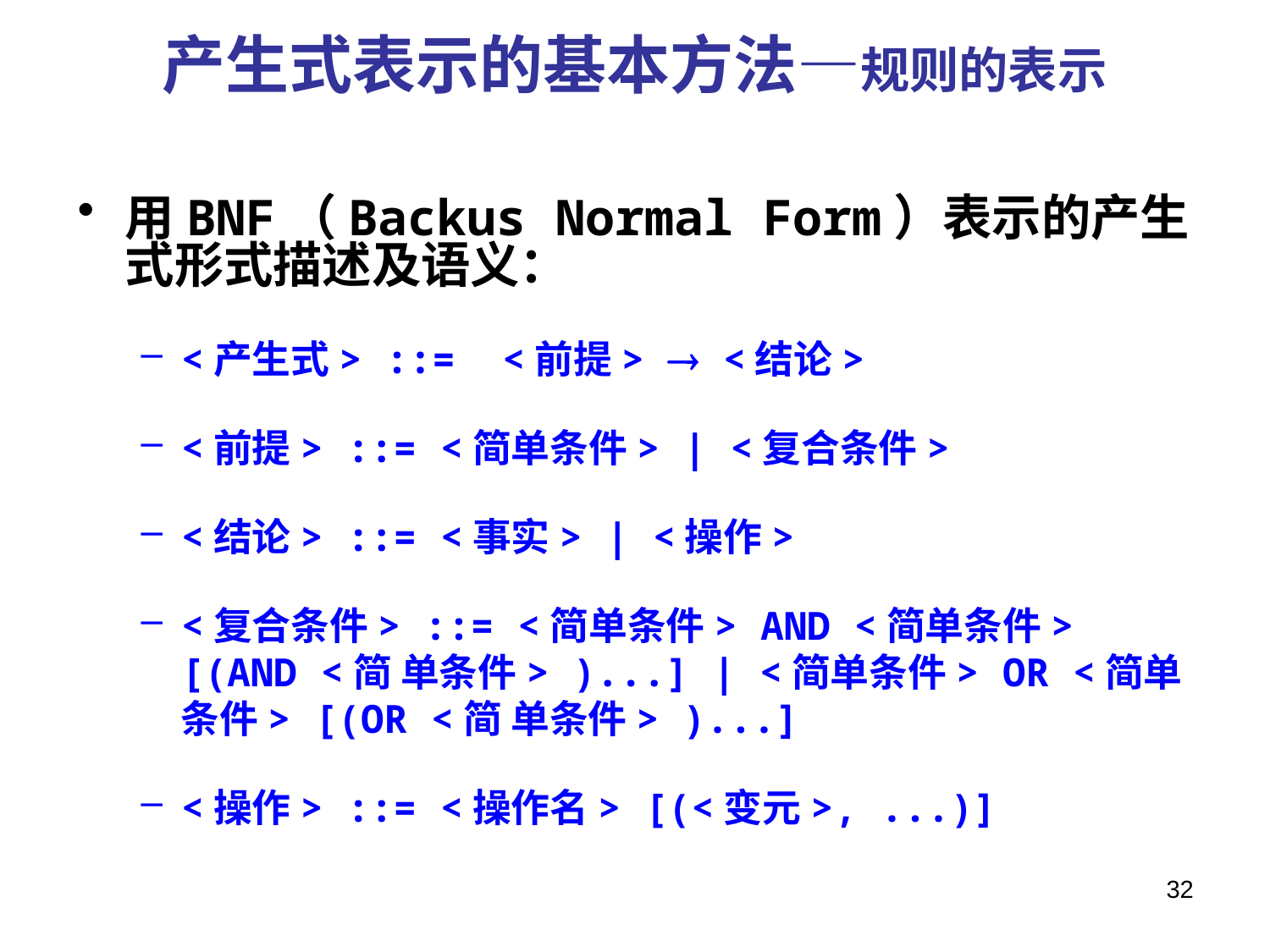

# 产生式表示的基本方法—规则的表示
用BNF（Backus Normal Form）表示的产生式形式描述及语义：
<产生式> ::=  <前提> → <结论>
<前提> ::= <简单条件> | <复合条件>
<结论> ::= <事实> | <操作>
<复合条件> ::= <简单条件> AND <简单条件> [(AND <简 单条件> )...] | <简单条件> OR <简单条件> [(OR <简 单条件> )...]
<操作> ::= <操作名> [(<变元>, ...)]

32